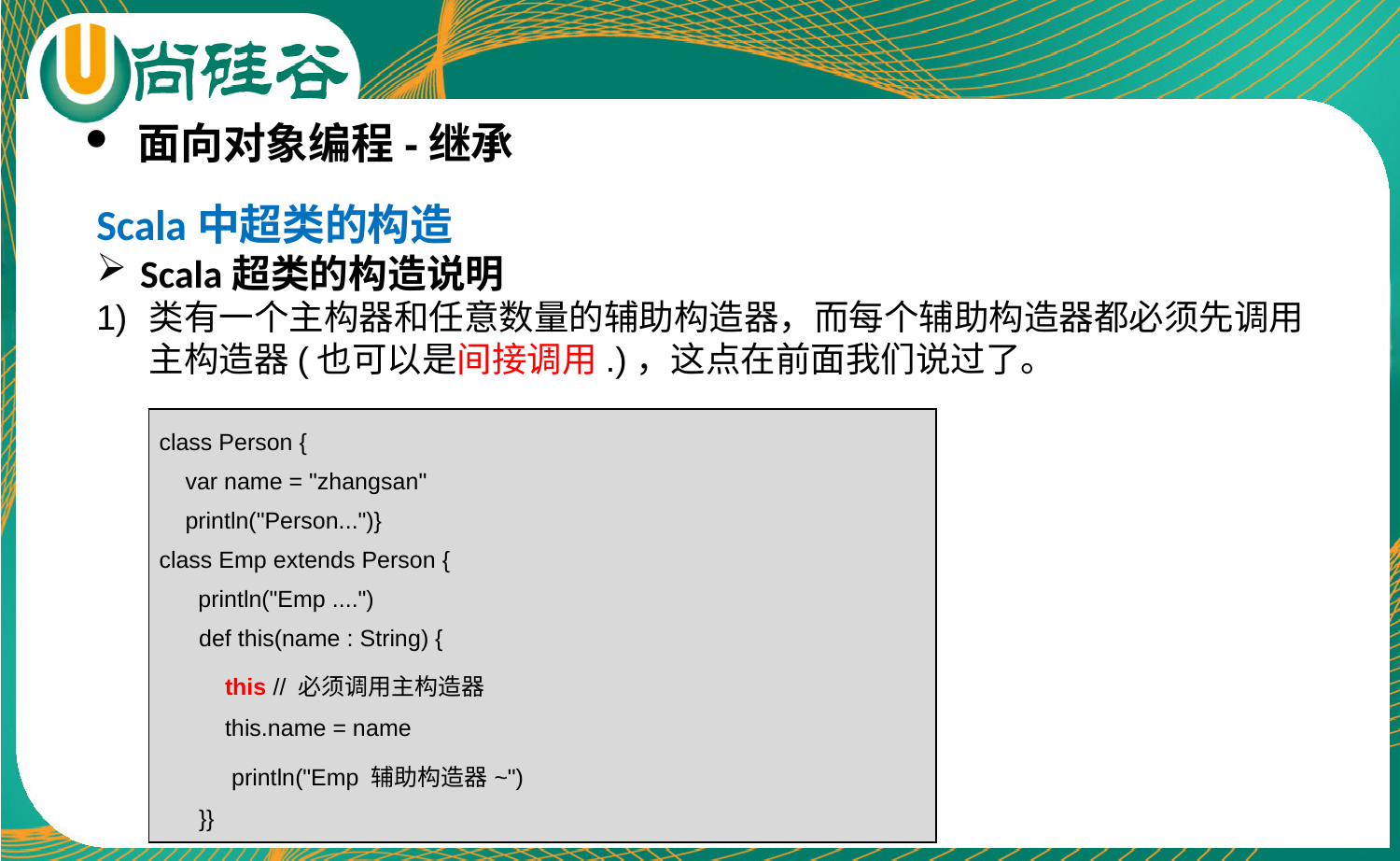

面向对象编程-继承

Scala中超类的构造
Scala超类的构造说明
类有一个主构器和任意数量的辅助构造器，而每个辅助构造器都必须先调用主构造器(也可以是间接调用.)，这点在前面我们说过了。

| class Person { var name = "zhangsan" println("Person...")} class Emp extends Person { println("Emp ....") def this(name : String) { this // 必须调用主构造器 this.name = name println("Emp 辅助构造器~") }} |
| --- |